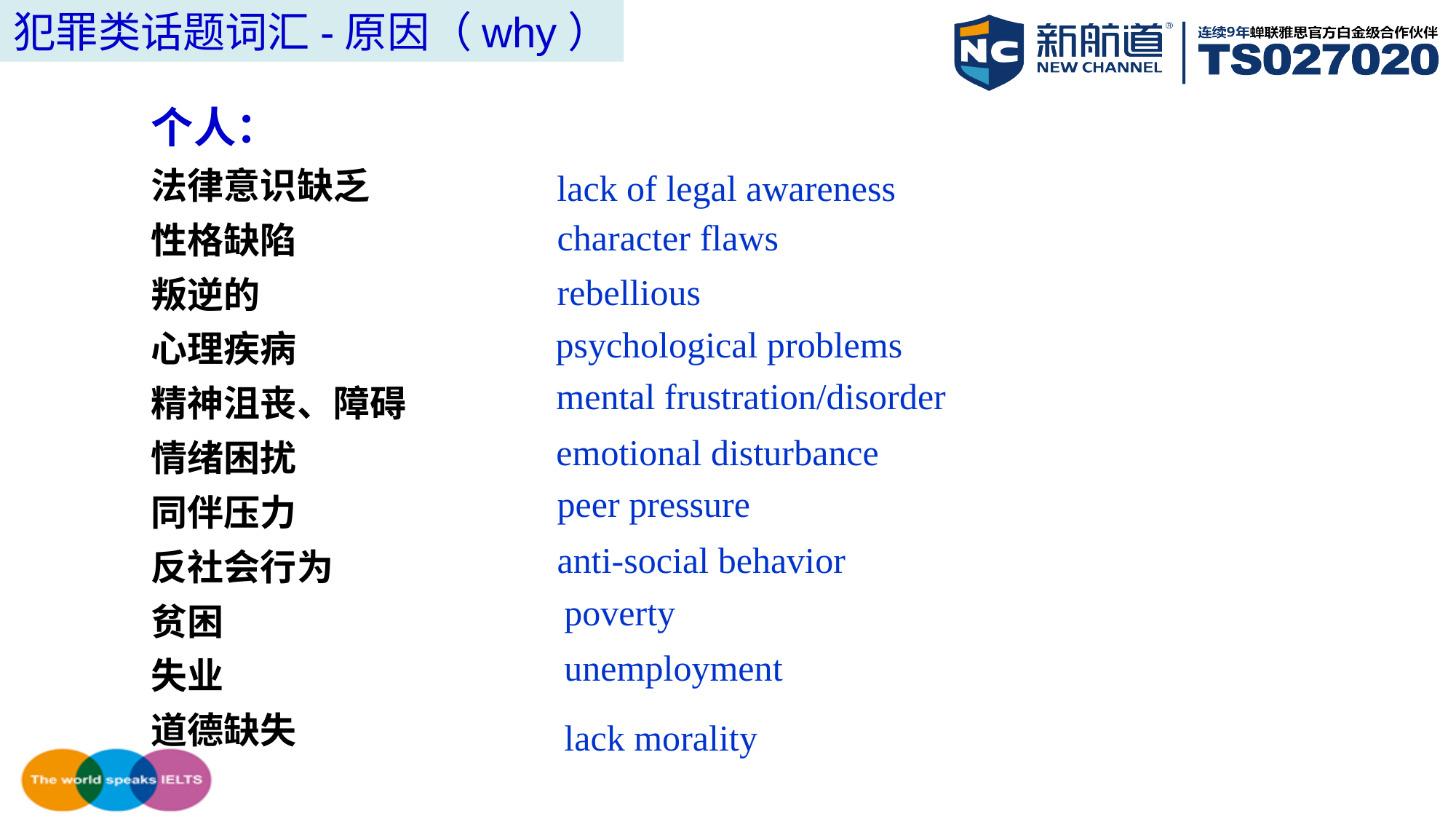

犯罪类话题词汇-原因（why）
个人：
法律意识缺乏
性格缺陷
叛逆的
心理疾病
精神沮丧、障碍
情绪困扰
同伴压力
反社会行为
贫困
失业
道德缺失

lack of legal awareness
character flaws
rebellious
 psychological problems
   mental frustration/disorder
   emotional disturbance
peer pressure
anti-social behavior
poverty
unemployment
lack morality